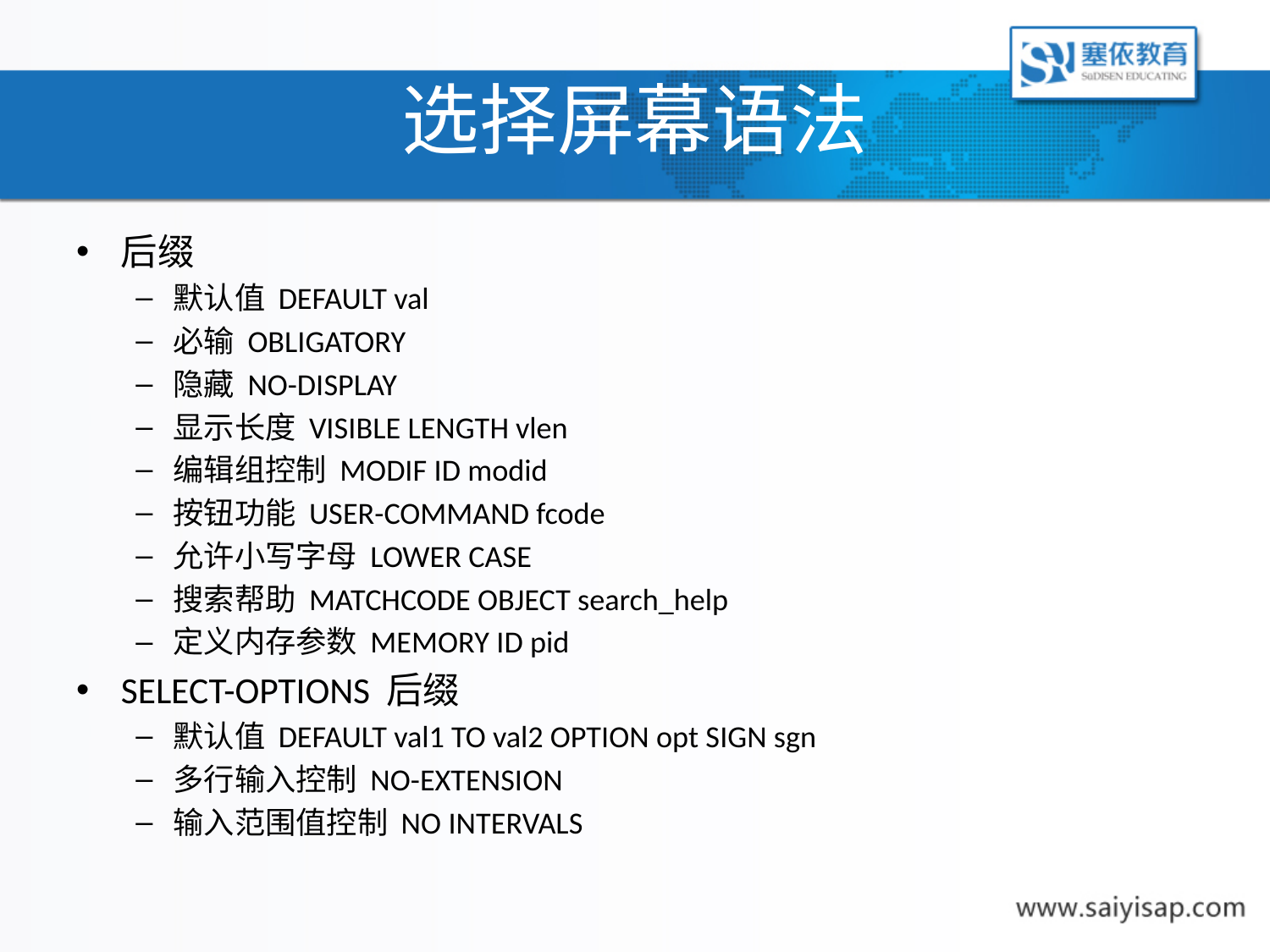

# 选择屏幕语法
后缀
默认值 DEFAULT val
必输 OBLIGATORY
隐藏 NO-DISPLAY
显示长度 VISIBLE LENGTH vlen
编辑组控制 MODIF ID modid
按钮功能 USER-COMMAND fcode
允许小写字母 LOWER CASE
搜索帮助 MATCHCODE OBJECT search_help
定义内存参数 MEMORY ID pid
SELECT-OPTIONS 后缀
默认值 DEFAULT val1 TO val2 OPTION opt SIGN sgn
多行输入控制 NO-EXTENSION
输入范围值控制 NO INTERVALS